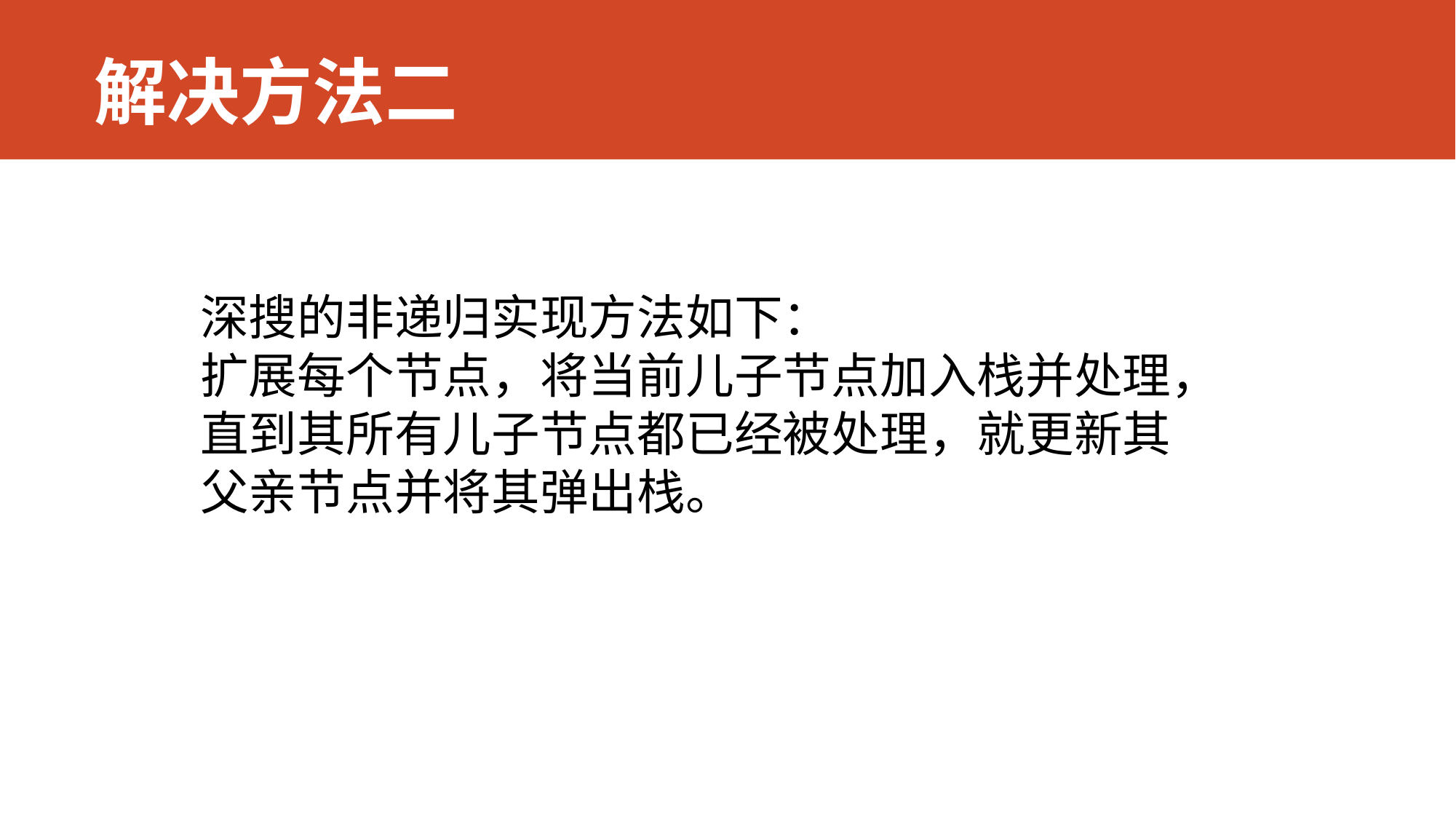

解决方法二
深搜的非递归实现方法如下：
扩展每个节点，将当前儿子节点加入栈并处理，直到其所有儿子节点都已经被处理，就更新其父亲节点并将其弹出栈。